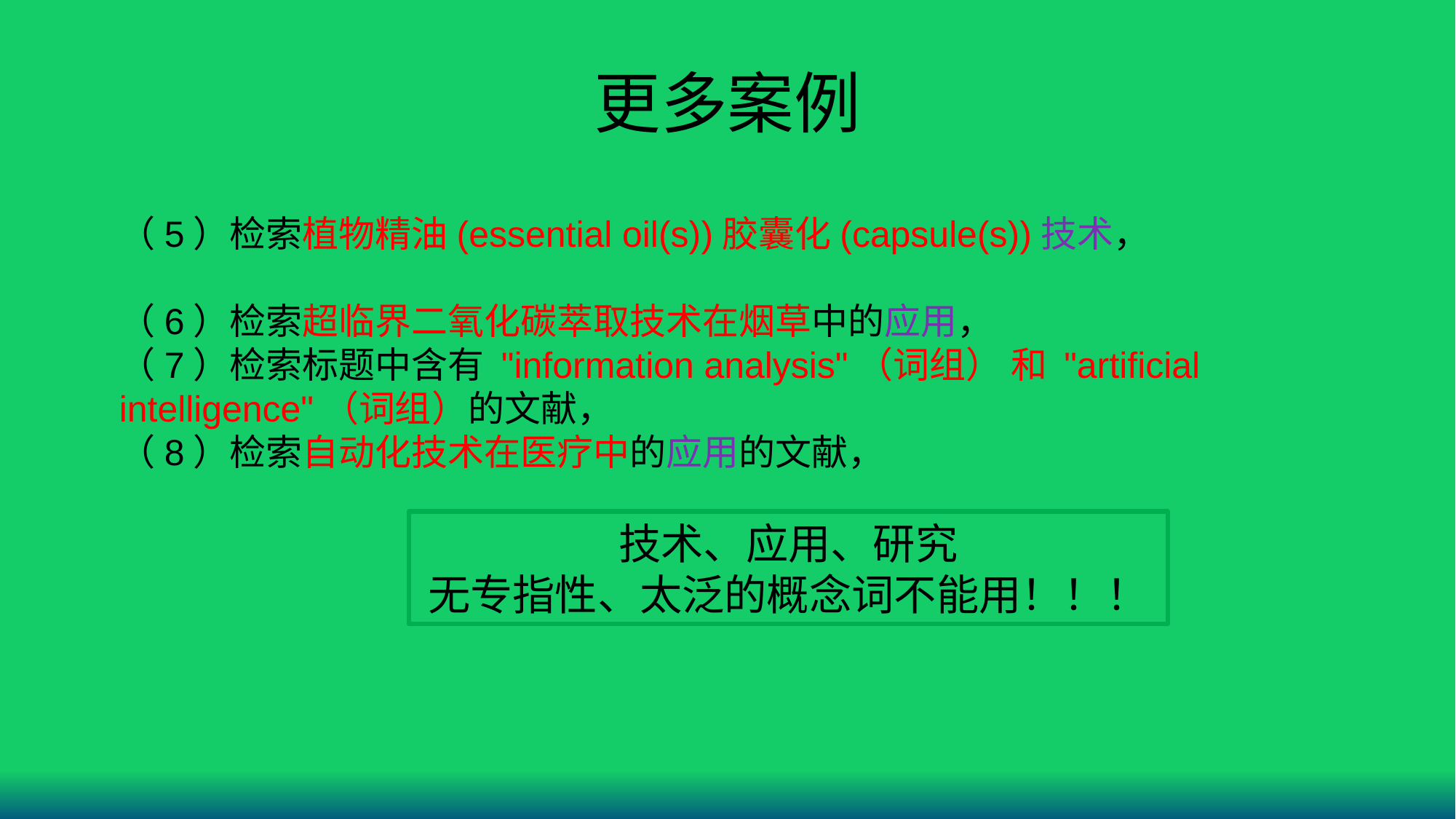

# 更多案例
（5）检索植物精油(essential oil(s))胶囊化(capsule(s))技术，文献，内容
（6）检索超临界二氧化碳萃取技术在烟草中的应用，文献，内容
（7）检索标题中含有 "information analysis"（词组） 和 "artificial intelligence"（词组）的文献，文献，标题
（8）检索自动化技术在医疗中的应用的文献，文献，内容
技术、应用、研究
无专指性、太泛的概念词不能用！！！